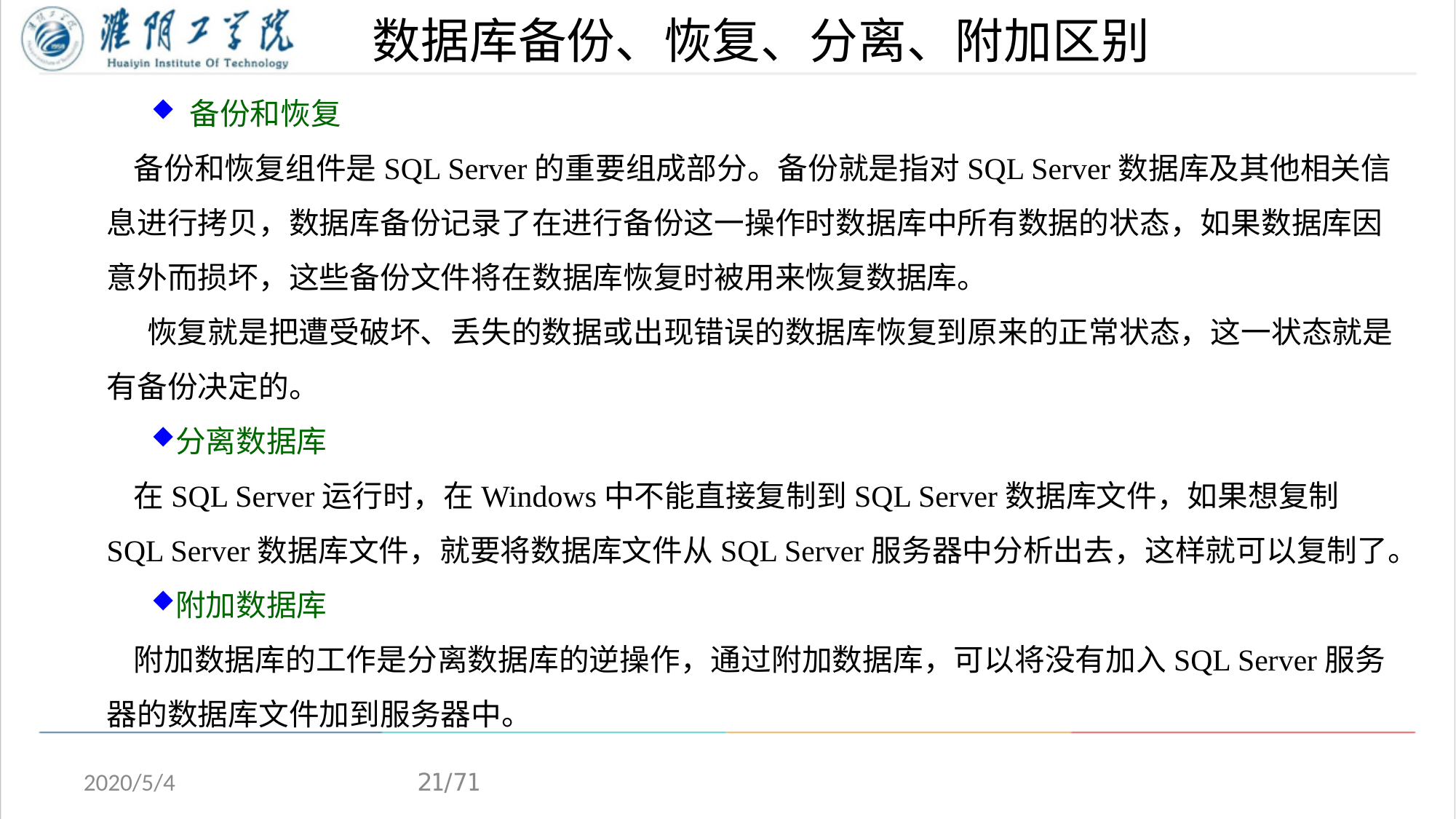

# 数据库备份、恢复、分离、附加区别
 备份和恢复
    备份和恢复组件是SQL Server的重要组成部分。备份就是指对SQL Server数据库及其他相关信息进行拷贝，数据库备份记录了在进行备份这一操作时数据库中所有数据的状态，如果数据库因意外而损坏，这些备份文件将在数据库恢复时被用来恢复数据库。
      恢复就是把遭受破坏、丢失的数据或出现错误的数据库恢复到原来的正常状态，这一状态就是有备份决定的。
分离数据库
    在SQL Server运行时，在Windows中不能直接复制到SQL Server数据库文件，如果想复制SQL Server数据库文件，就要将数据库文件从SQL Server服务器中分析出去，这样就可以复制了。
附加数据库
    附加数据库的工作是分离数据库的逆操作，通过附加数据库，可以将没有加入SQL Server服务器的数据库文件加到服务器中。
21/71
2020/5/4